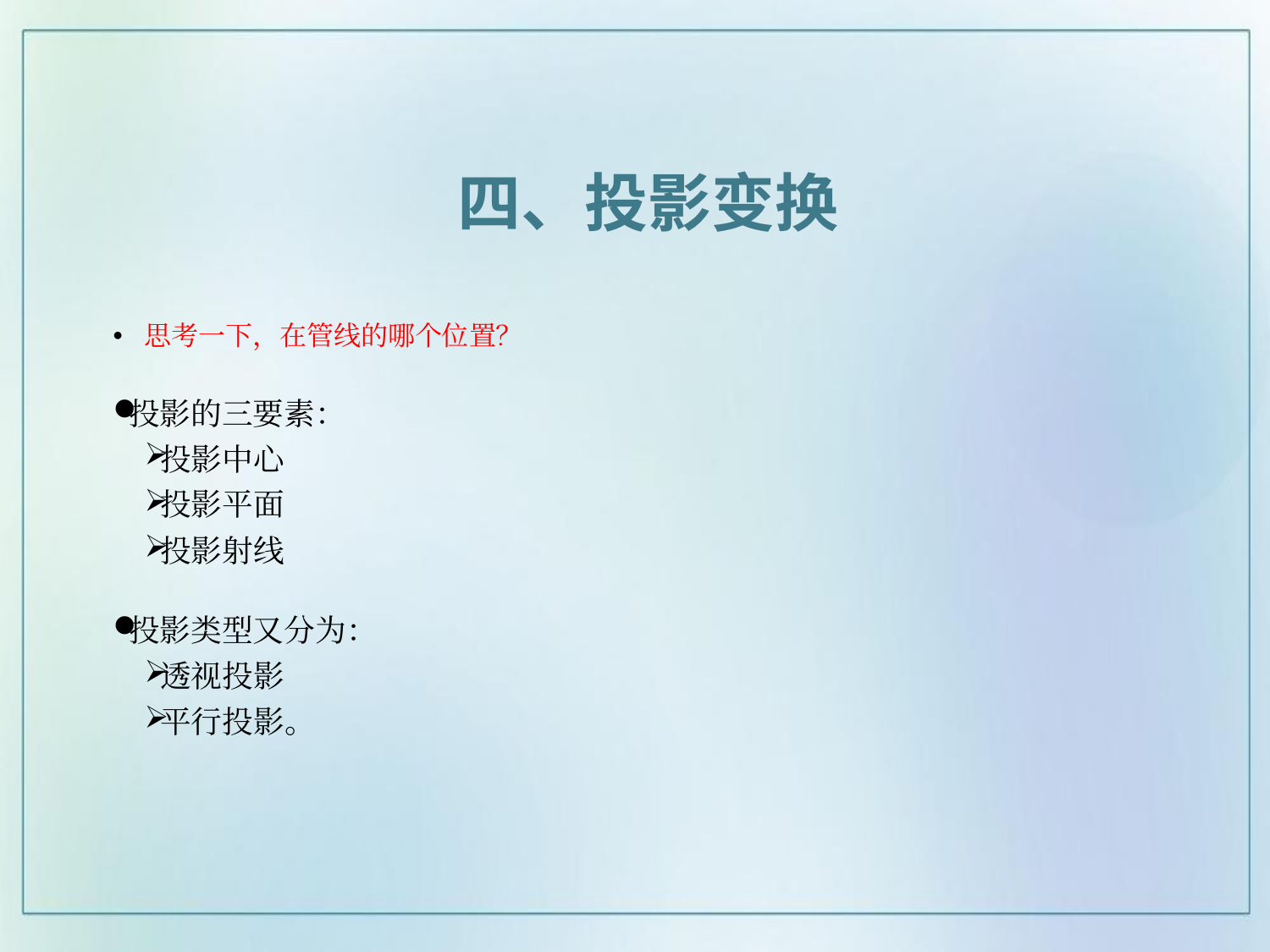

四、投影变换
  思考一下，在管线的哪个位置？
投影的三要素：
投影中心
投影平面
投影射线
投影类型又分为：
透视投影
平行投影。